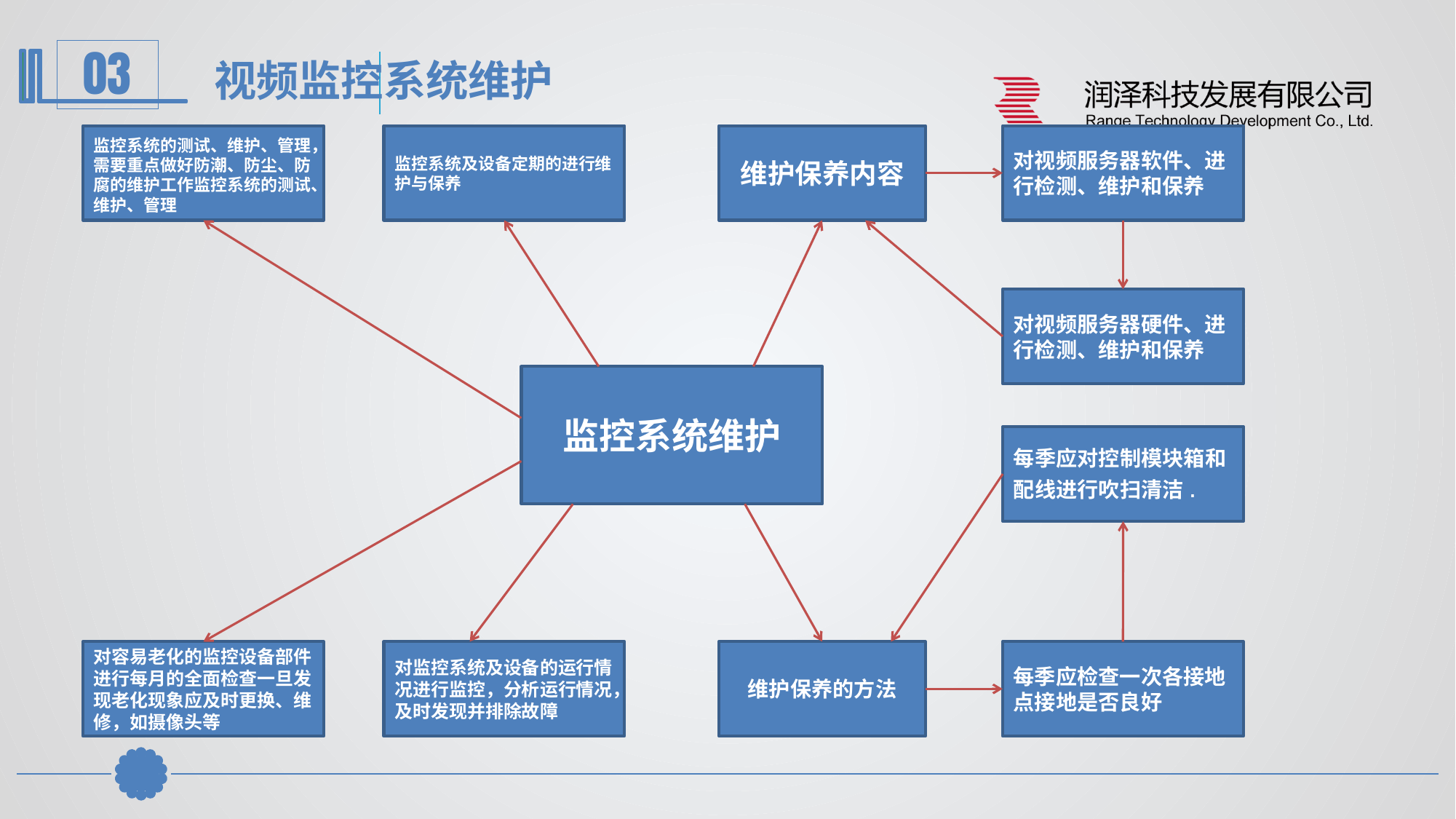

视频监控系统维护

监控系统的测试、维护、管理，需要重点做好防潮、防尘、防腐的维护工作监控系统的测试、维护、管理

监控系统及设备定期的进行维护与保养
维护保养内容
对视频服务器软件、进行检测、维护和保养
对视频服务器硬件、进行检测、维护和保养
监控系统维护
每季应对控制模块箱和配线进行吹扫清洁.
对监控系统及设备的运行情况进行监控，分析运行情况，及时发现并排除故障
每季应检查一次各接地点接地是否良好
维护保养的方法
对容易老化的监控设备部件进行每月的全面检查一旦发现老化现象应及时更换、维修，如摄像头等
7